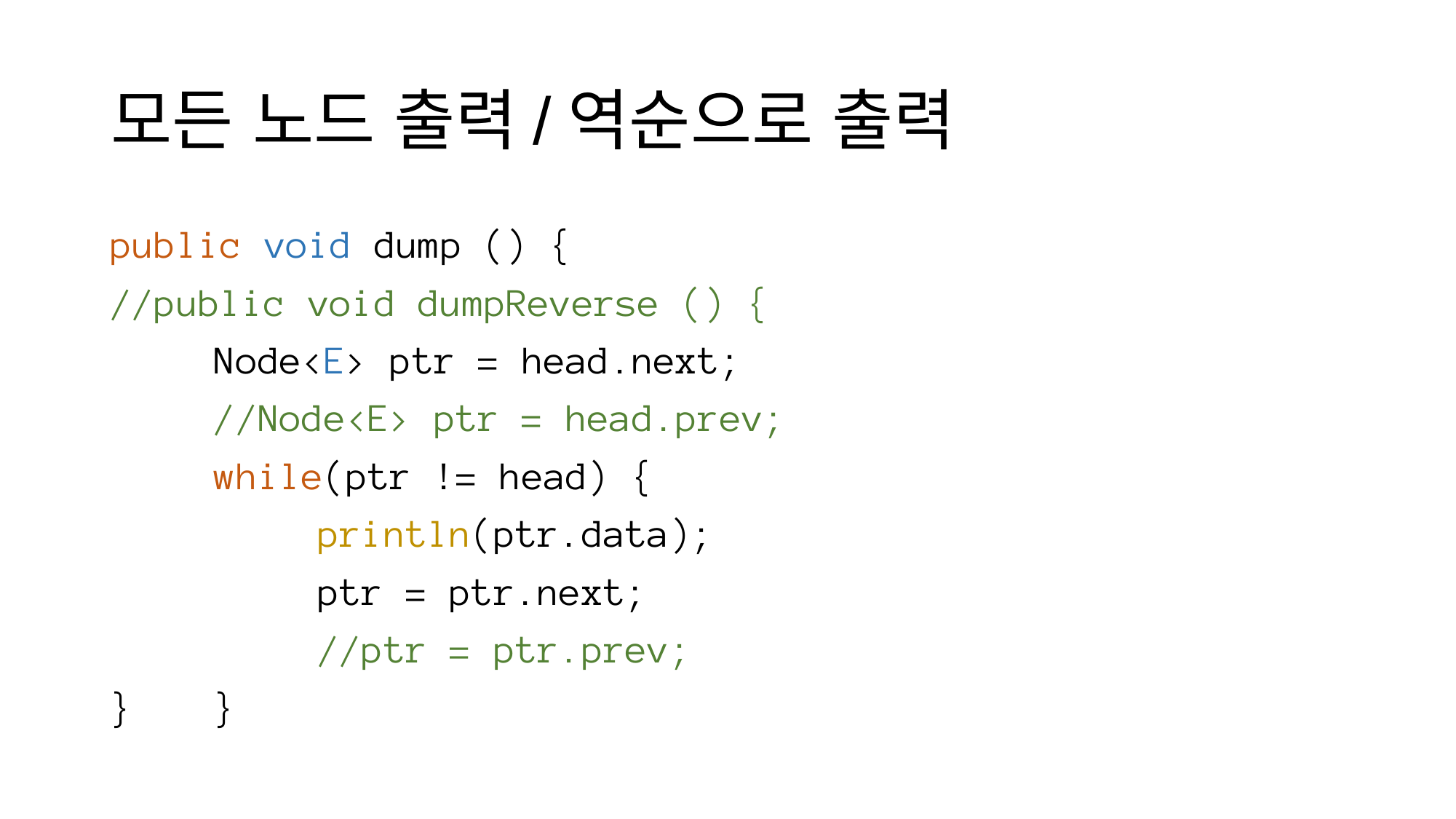

# 모든 노드 출력/역순으로 출력
public void dump () {
//public void dumpReverse () {
	Node<E> ptr = head.next;
	//Node<E> ptr = head.prev;
	while(ptr != head) {
		println(ptr.data);
		ptr = ptr.next;
		//ptr = ptr.prev;
}	}